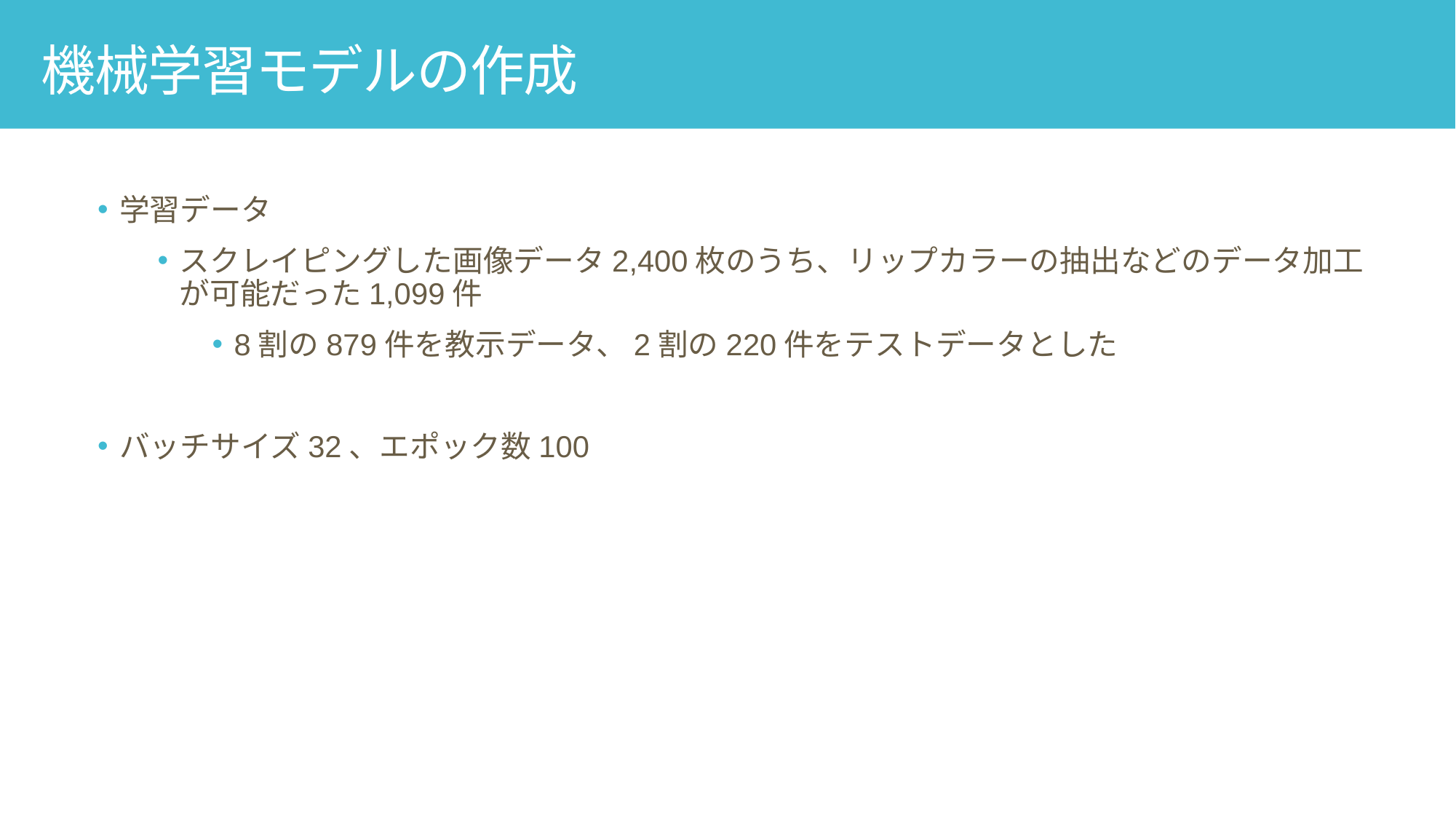

機械学習モデルの作成

学習データ
スクレイピングした画像データ2,400枚のうち、リップカラーの抽出などのデータ加工が可能だった1,099件
8割の879件を教示データ、2割の220件をテストデータとした

バッチサイズ32、エポック数100